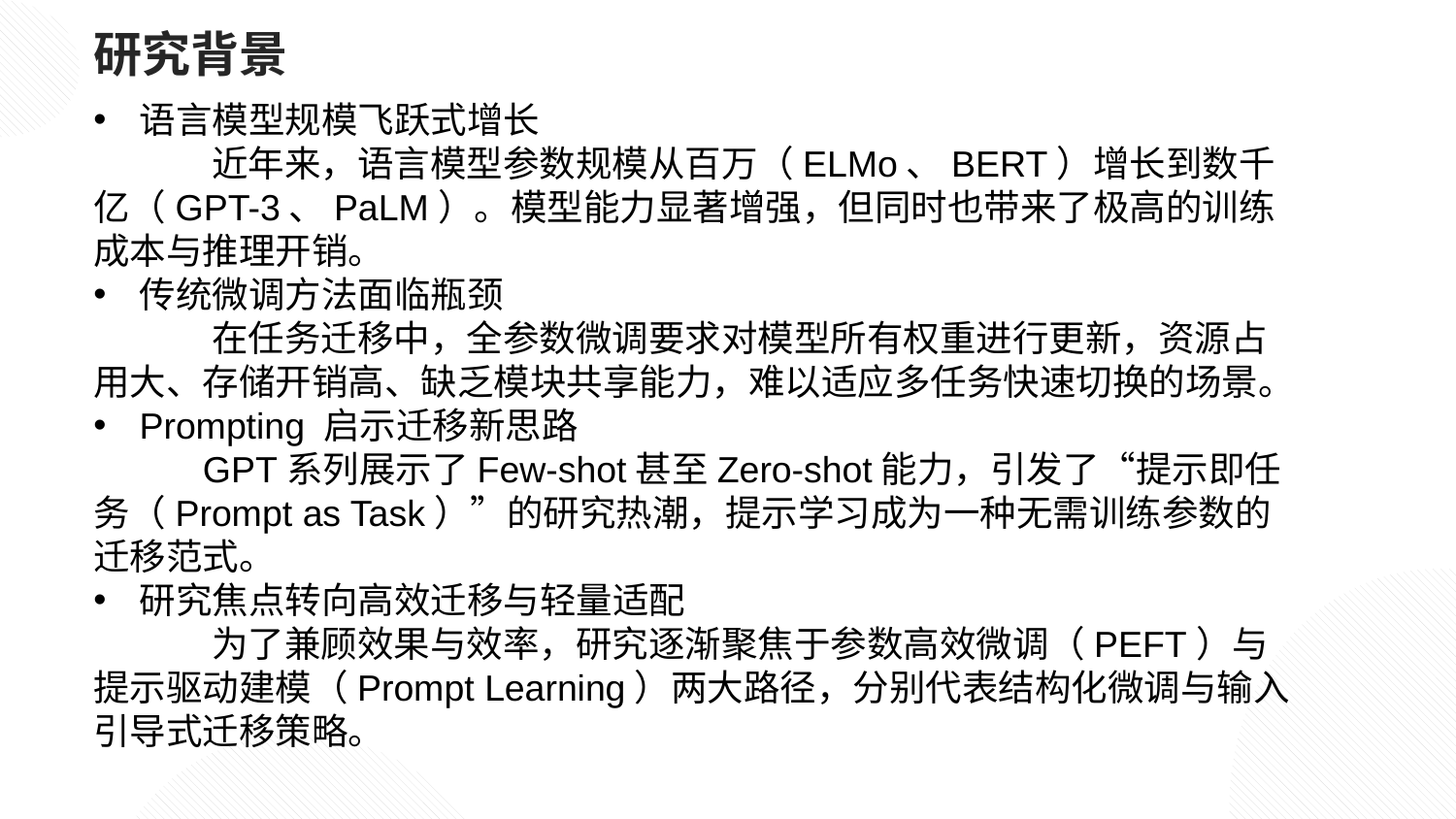

研究背景
语言模型规模飞跃式增长
 近年来，语言模型参数规模从百万（ELMo、BERT）增长到数千亿（GPT-3、PaLM）。模型能力显著增强，但同时也带来了极高的训练成本与推理开销。
传统微调方法面临瓶颈
 在任务迁移中，全参数微调要求对模型所有权重进行更新，资源占用大、存储开销高、缺乏模块共享能力，难以适应多任务快速切换的场景。
Prompting 启示迁移新思路
 GPT系列展示了Few-shot甚至Zero-shot能力，引发了“提示即任务（Prompt as Task）”的研究热潮，提示学习成为一种无需训练参数的迁移范式。
研究焦点转向高效迁移与轻量适配
 为了兼顾效果与效率，研究逐渐聚焦于参数高效微调（PEFT）与提示驱动建模（Prompt Learning）两大路径，分别代表结构化微调与输入引导式迁移策略。